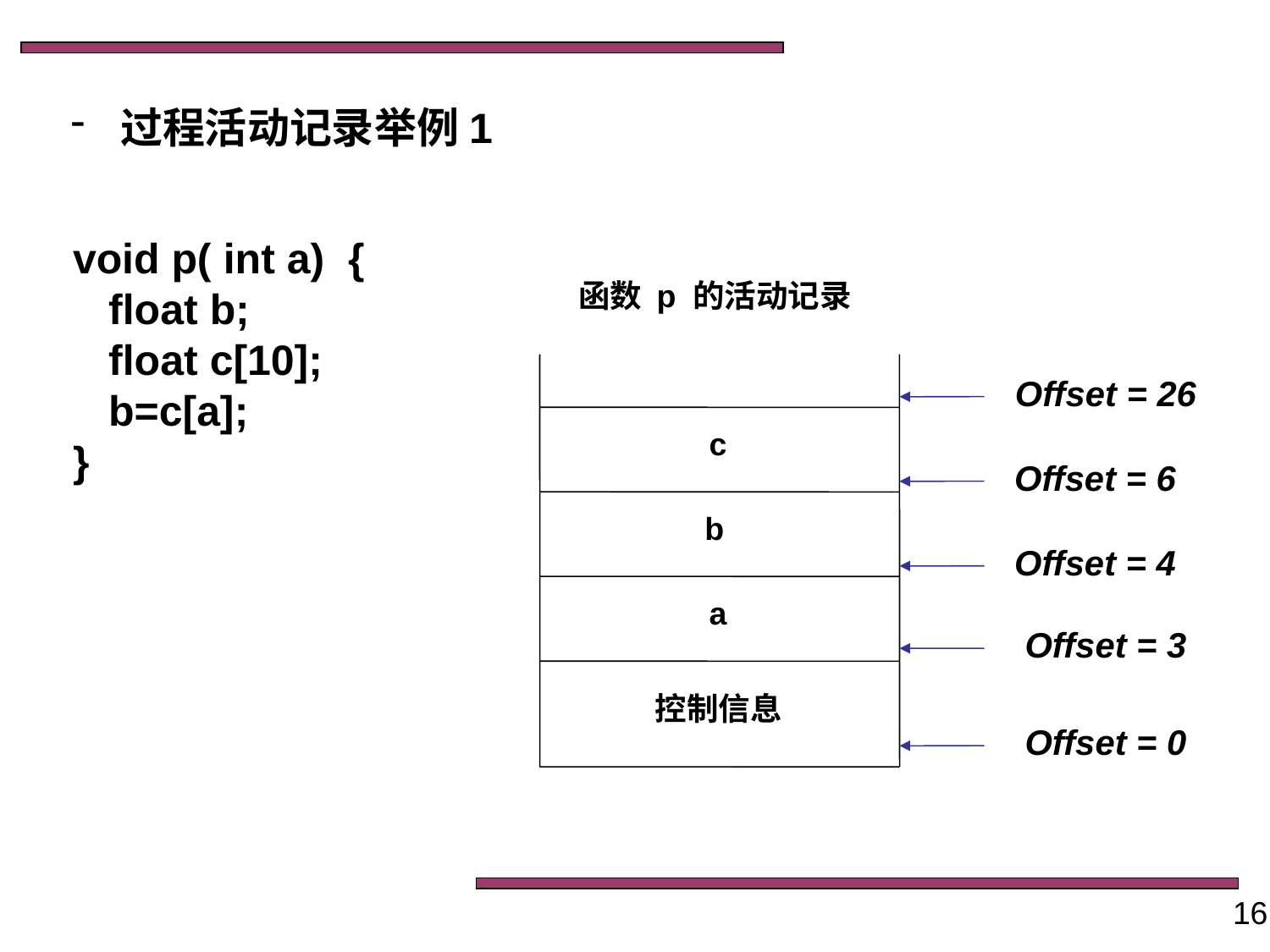

过程活动记录举例1
void p( int a)  {
   float b;
   float c[10];
   b=c[a];
}
函数 p 的活动记录

Offset = 26

c
Offset = 6

b
Offset = 4

a
Offset = 3

控制信息
Offset = 0

16